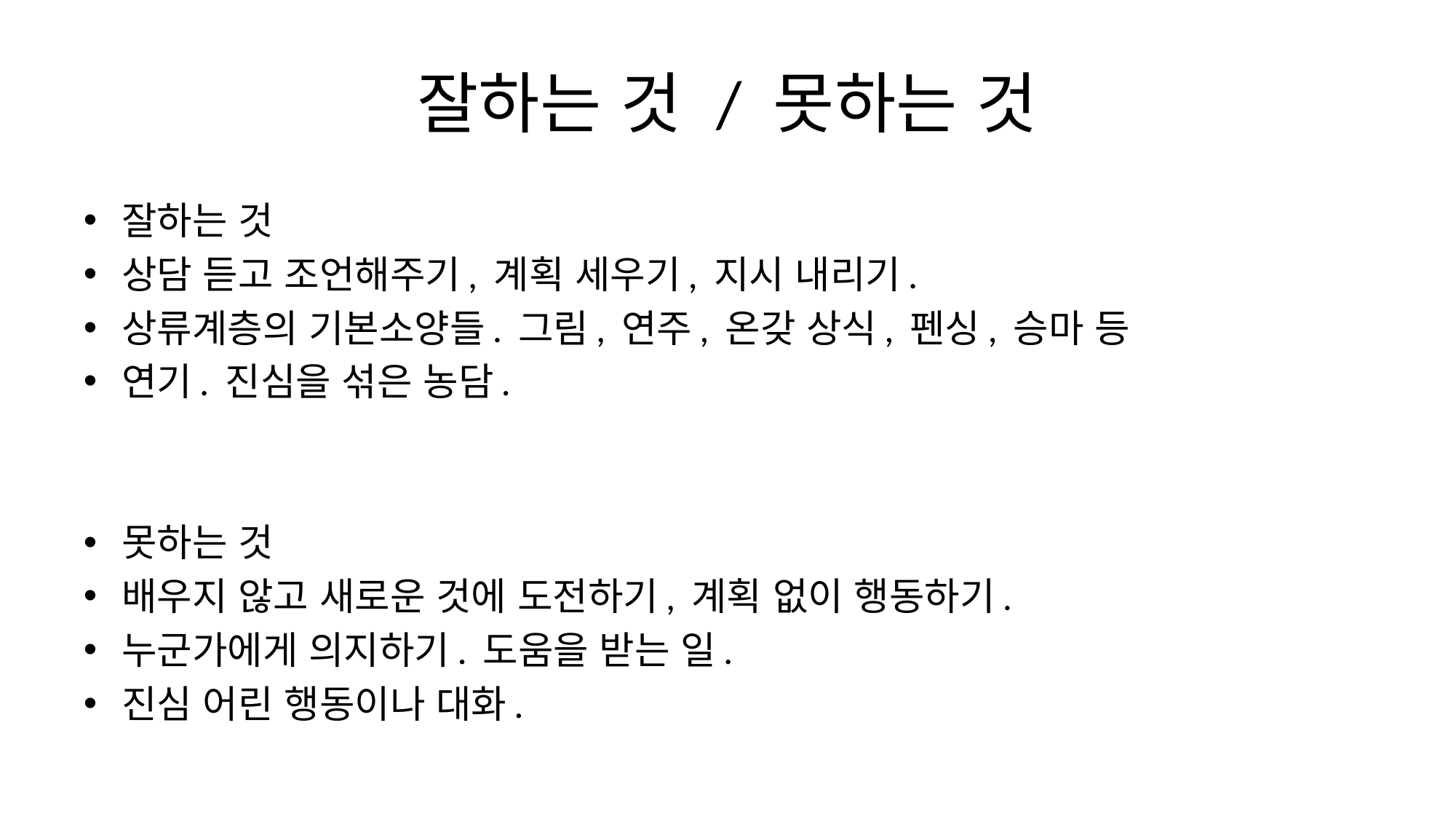

# 잘하는 것 / 못하는 것
잘하는 것
상담 듣고 조언해주기, 계획 세우기, 지시 내리기.
상류계층의 기본소양들. 그림, 연주, 온갖 상식, 펜싱, 승마 등
연기. 진심을 섞은 농담.

못하는 것
배우지 않고 새로운 것에 도전하기, 계획 없이 행동하기.
누군가에게 의지하기. 도움을 받는 일.
진심 어린 행동이나 대화.